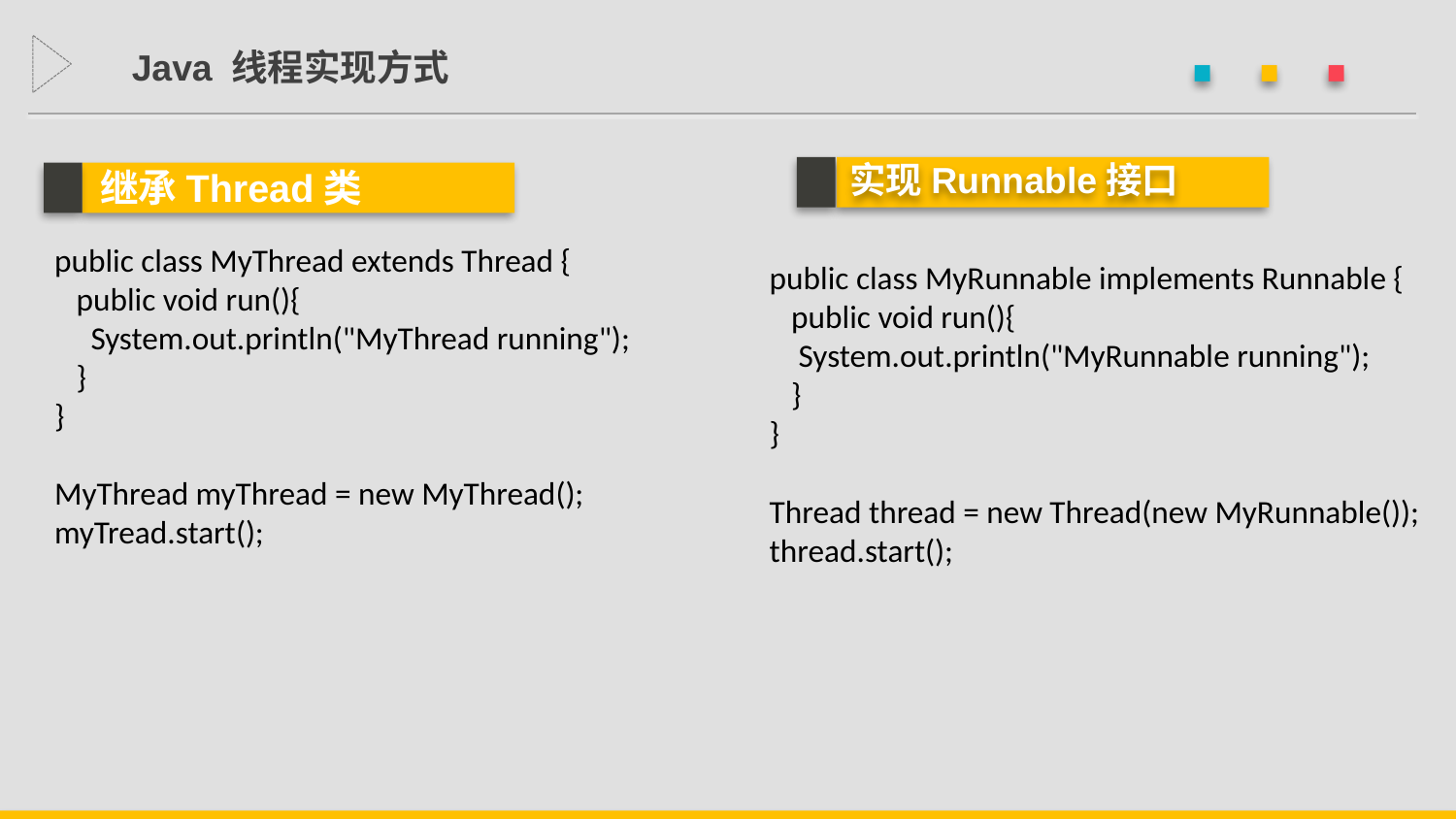

· · ·
Java 线程实现方式

实现Runnable接口

继承Thread类

public class MyThread extends Thread {
   public void run(){
     System.out.println("MyThread running");
   }
}

MyThread myThread = new MyThread();
myTread.start();

public class MyRunnable implements Runnable {
   public void run(){
    System.out.println("MyRunnable running");
   }
}

Thread thread = new Thread(new MyRunnable());
thread.start();